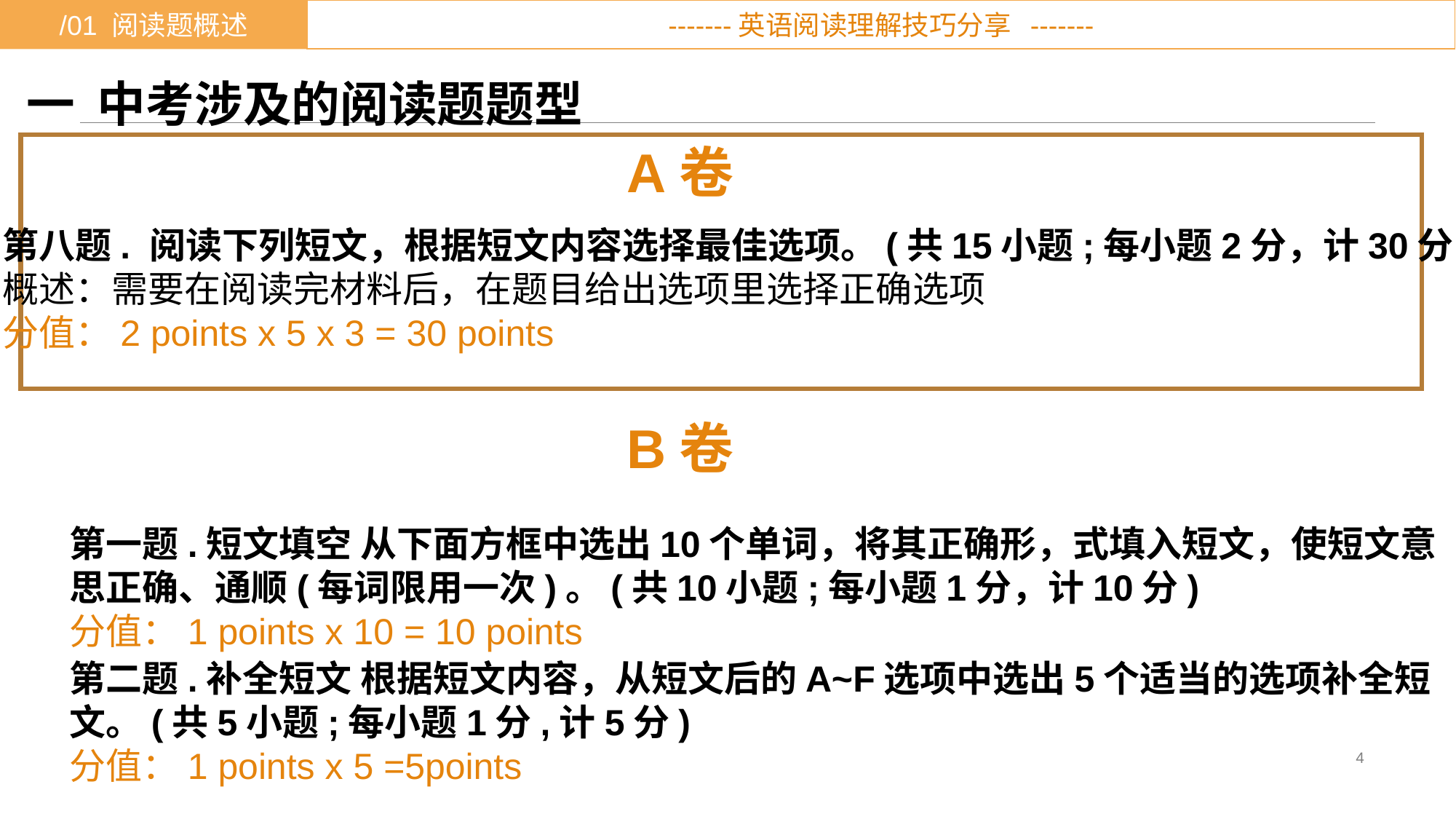

/01 阅读题概述
-------英语阅读理解技巧分享  -------
# 一  中考涉及的阅读题题型
A卷

第八题. 阅读下列短文，根据短文内容选择最佳选项。(共15小题;每小题2分，计30分)
概述：需要在阅读完材料后，在题目给出选项里选择正确选项
分值：2 points x 5 x 3 = 30 points
B卷
第一题.短文填空 从下面方框中选出10个单词，将其正确形，式填入短文，使短文意思正确、通顺(每词限用一次)。(共10小题;每小题1分，计10分)
分值：1 points x 10 = 10 points
第二题.补全短文 根据短文内容，从短文后的A~F选项中选出5个适当的选项补全短文。(共5小题;每小题1分,计5分)
分值：1 points x 5 =5points
4